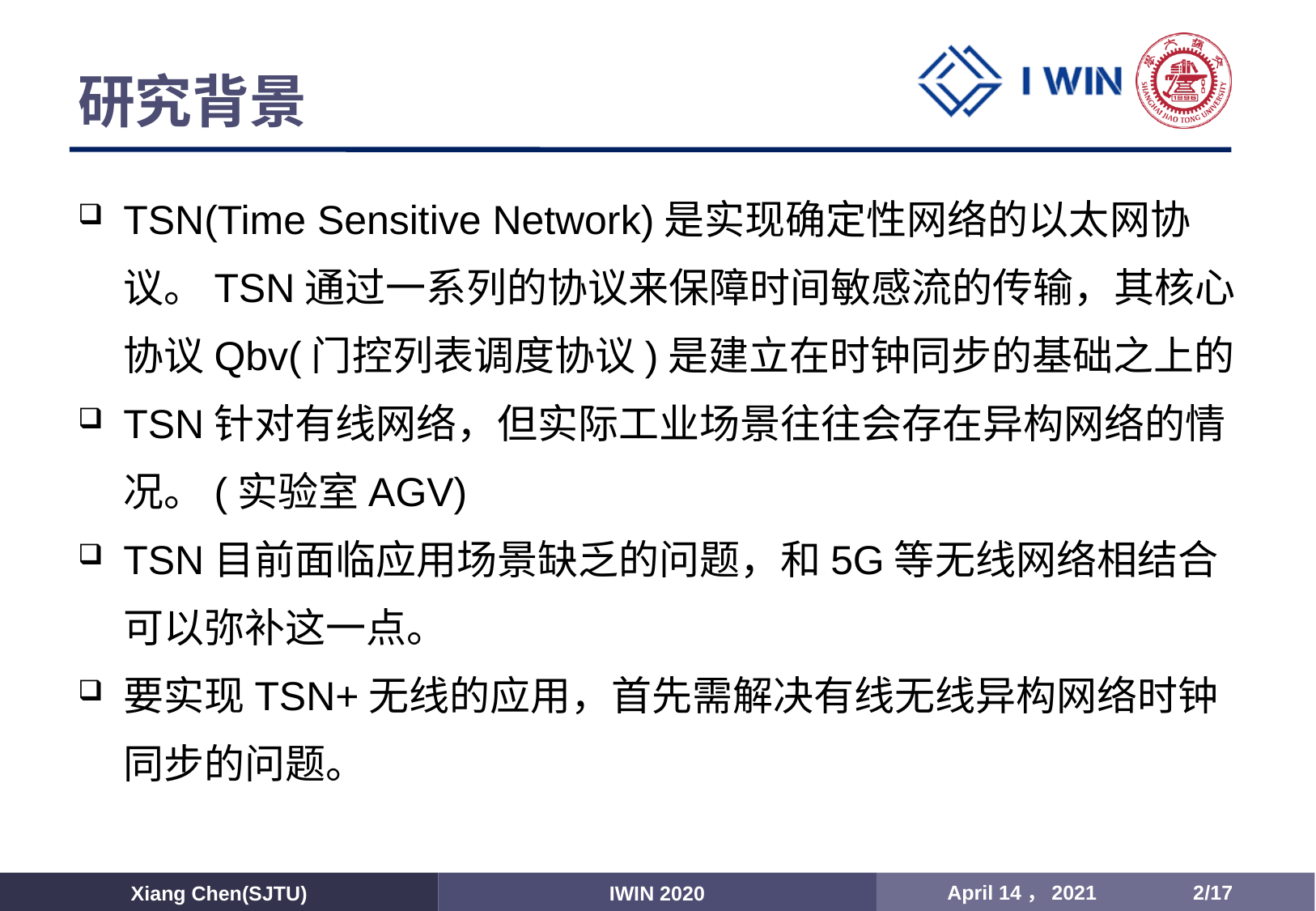

# 研究背景
TSN(Time Sensitive Network)是实现确定性网络的以太网协议。TSN通过一系列的协议来保障时间敏感流的传输，其核心协议Qbv(门控列表调度协议)是建立在时钟同步的基础之上的
TSN针对有线网络，但实际工业场景往往会存在异构网络的情况。(实验室AGV)
TSN目前面临应用场景缺乏的问题，和5G等无线网络相结合可以弥补这一点。
要实现TSN+无线的应用，首先需解决有线无线异构网络时钟同步的问题。
2/17
April 14，2021